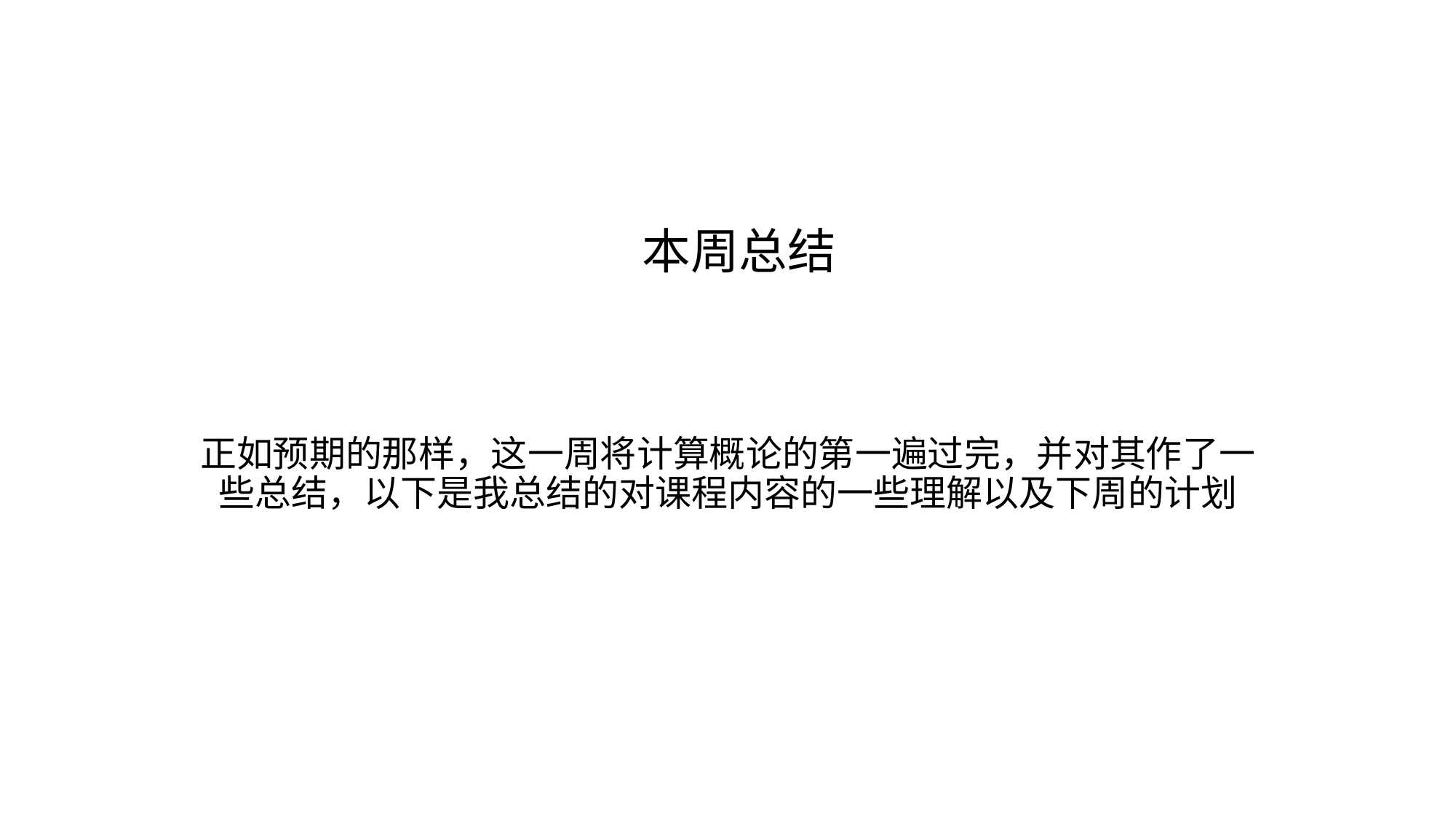

# 本周总结
正如预期的那样，这一周将计算概论的第一遍过完，并对其作了一些总结，以下是我总结的对课程内容的一些理解以及下周的计划